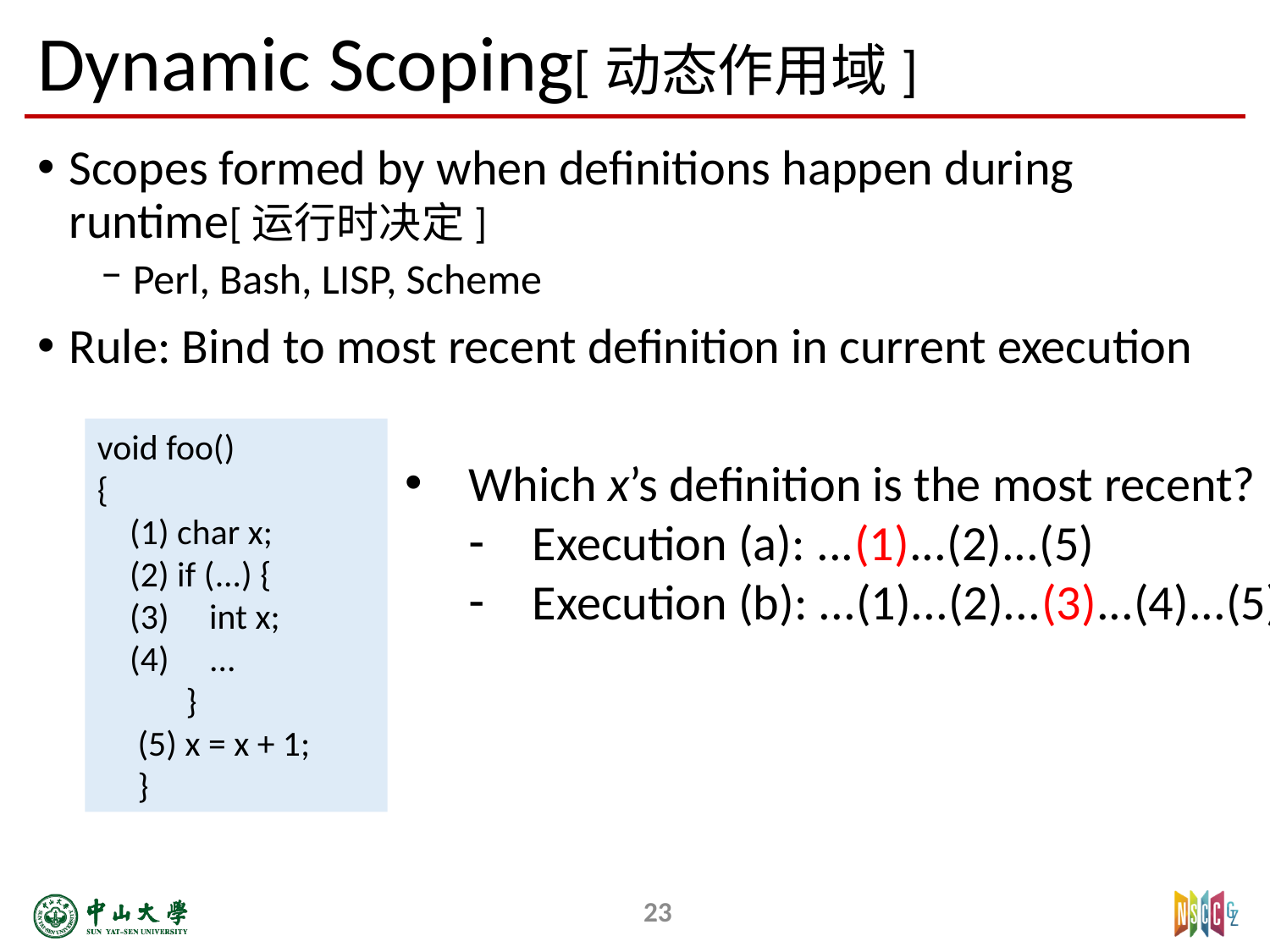

# Dynamic Scoping[动态作用域]
Scopes formed by when definitions happen during runtime[运行时决定]
Perl, Bash, LISP, Scheme
Rule: Bind to most recent definition in current execution

void foo()
{
    (1) char x;
    (2) if (...) {
    (3)     int x;
    (4)     ...
           }
     (5) x = x + 1;
     }
Which x’s definition is the most recent?
Execution (a): ...(1)...(2)...(5)
Execution (b): ...(1)...(2)...(3)...(4)...(5)
23